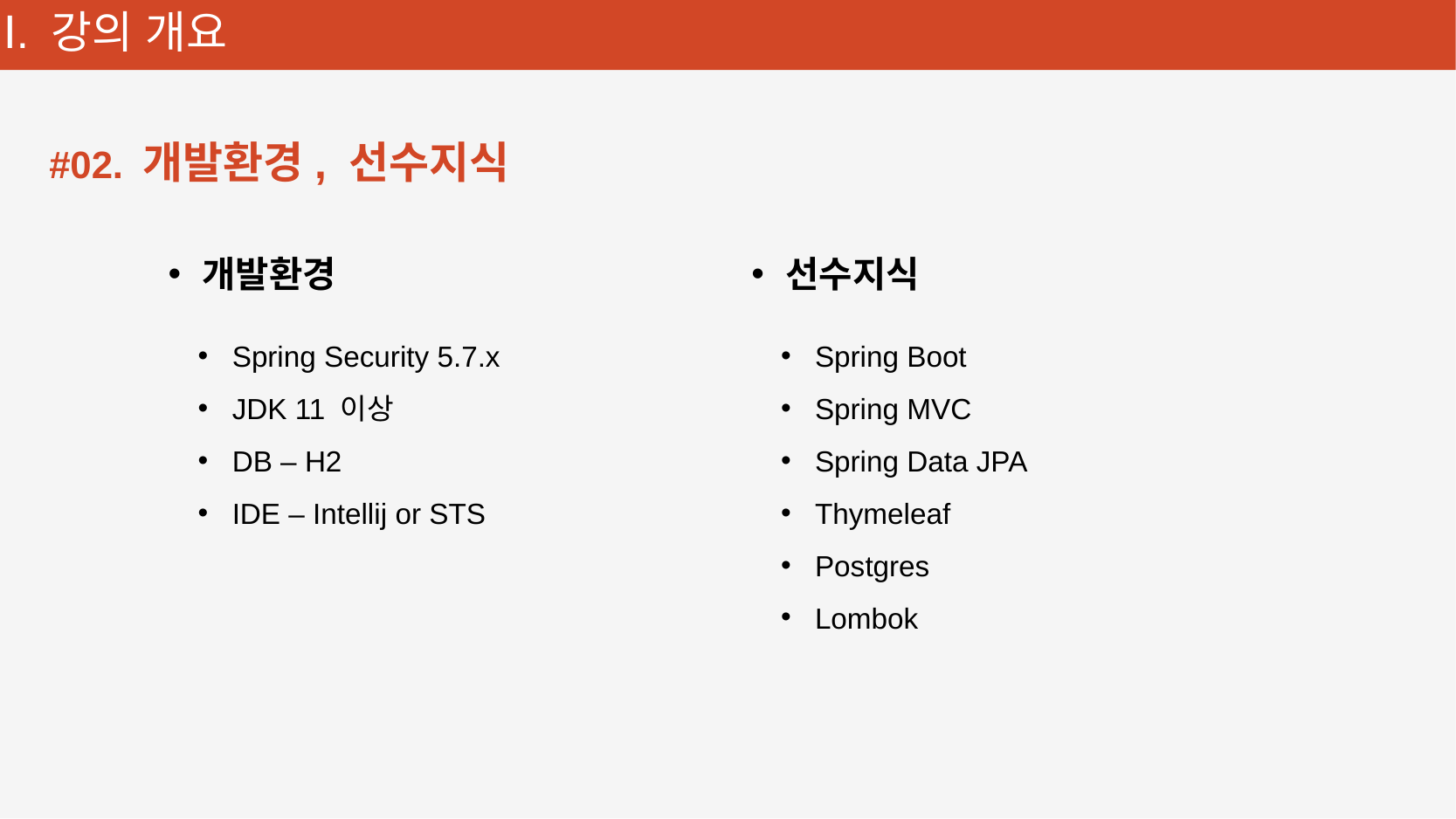

#02. 개발환경, 선수지식
개발환경
선수지식
Spring Security 5.7.x
JDK 11 이상
DB – H2
IDE – Intellij or STS
Spring Boot
Spring MVC
Spring Data JPA
Thymeleaf
Postgres
Lombok